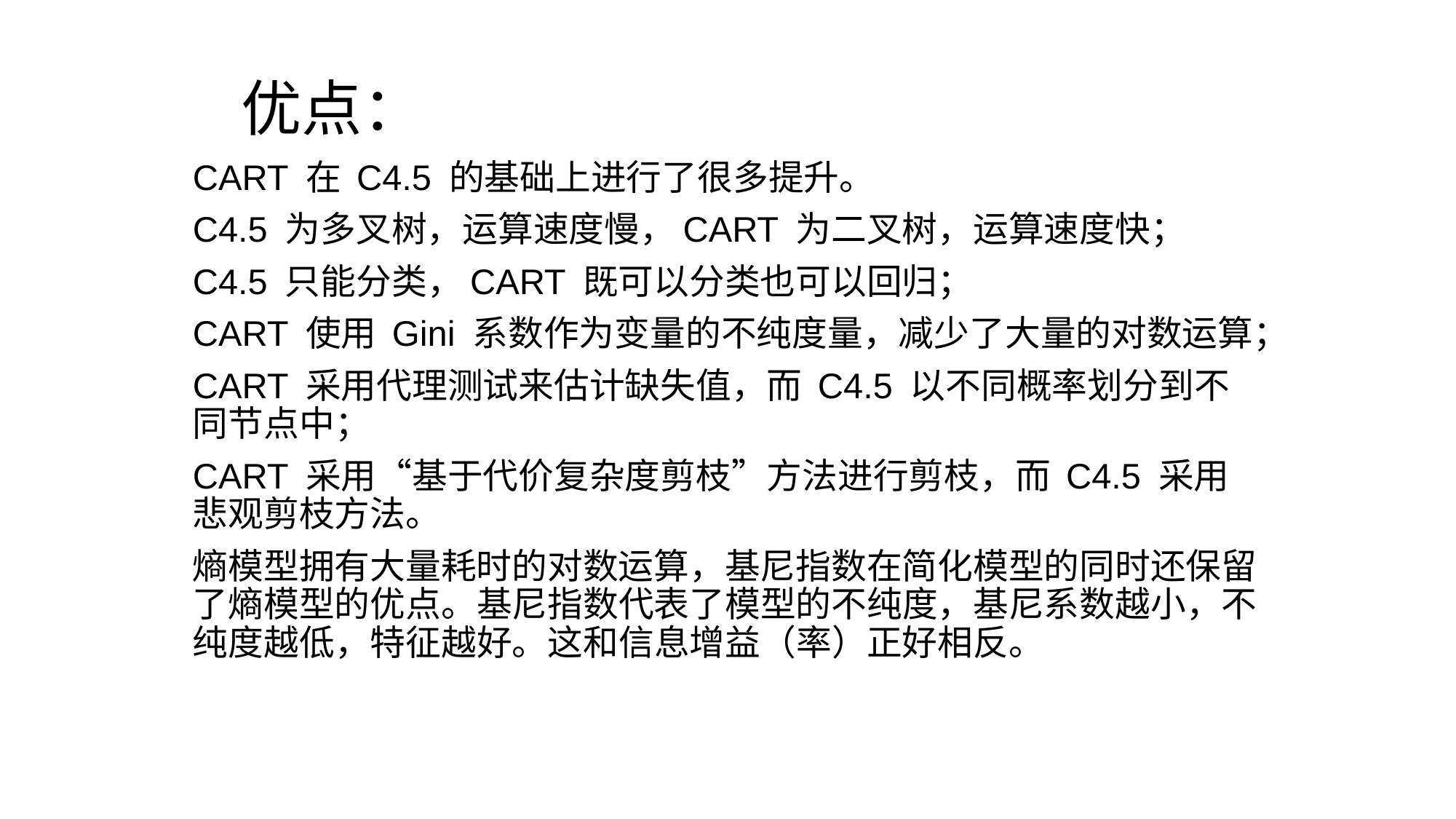

# 优点：
CART 在 C4.5 的基础上进行了很多提升。
C4.5 为多叉树，运算速度慢，CART 为二叉树，运算速度快；
C4.5 只能分类，CART 既可以分类也可以回归；
CART 使用 Gini 系数作为变量的不纯度量，减少了大量的对数运算；
CART 采用代理测试来估计缺失值，而 C4.5 以不同概率划分到不同节点中；
CART 采用“基于代价复杂度剪枝”方法进行剪枝，而 C4.5 采用悲观剪枝方法。
熵模型拥有大量耗时的对数运算，基尼指数在简化模型的同时还保留了熵模型的优点。基尼指数代表了模型的不纯度，基尼系数越小，不纯度越低，特征越好。这和信息增益（率）正好相反。